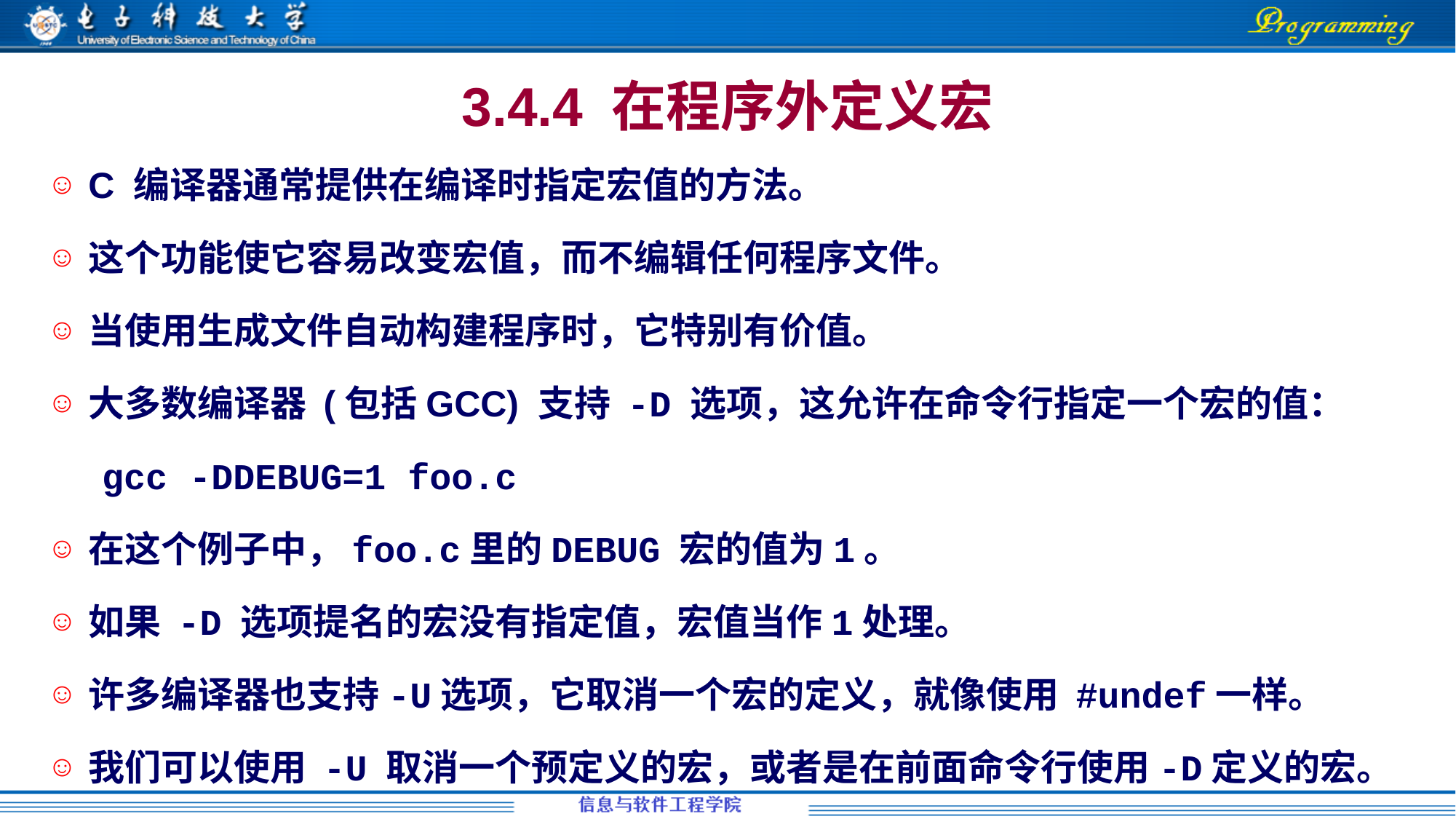

3.4.4 在程序外定义宏
C 编译器通常提供在编译时指定宏值的方法。
这个功能使它容易改变宏值，而不编辑任何程序文件。
当使用生成文件自动构建程序时，它特别有价值。
大多数编译器 (包括GCC) 支持 -D 选项，这允许在命令行指定一个宏的值：
gcc -DDEBUG=1 foo.c
在这个例子中，foo.c里的DEBUG 宏的值为1。
如果 -D 选项提名的宏没有指定值，宏值当作1处理。
许多编译器也支持-U选项，它取消一个宏的定义，就像使用 #undef一样。
我们可以使用 -U 取消一个预定义的宏，或者是在前面命令行使用-D定义的宏。